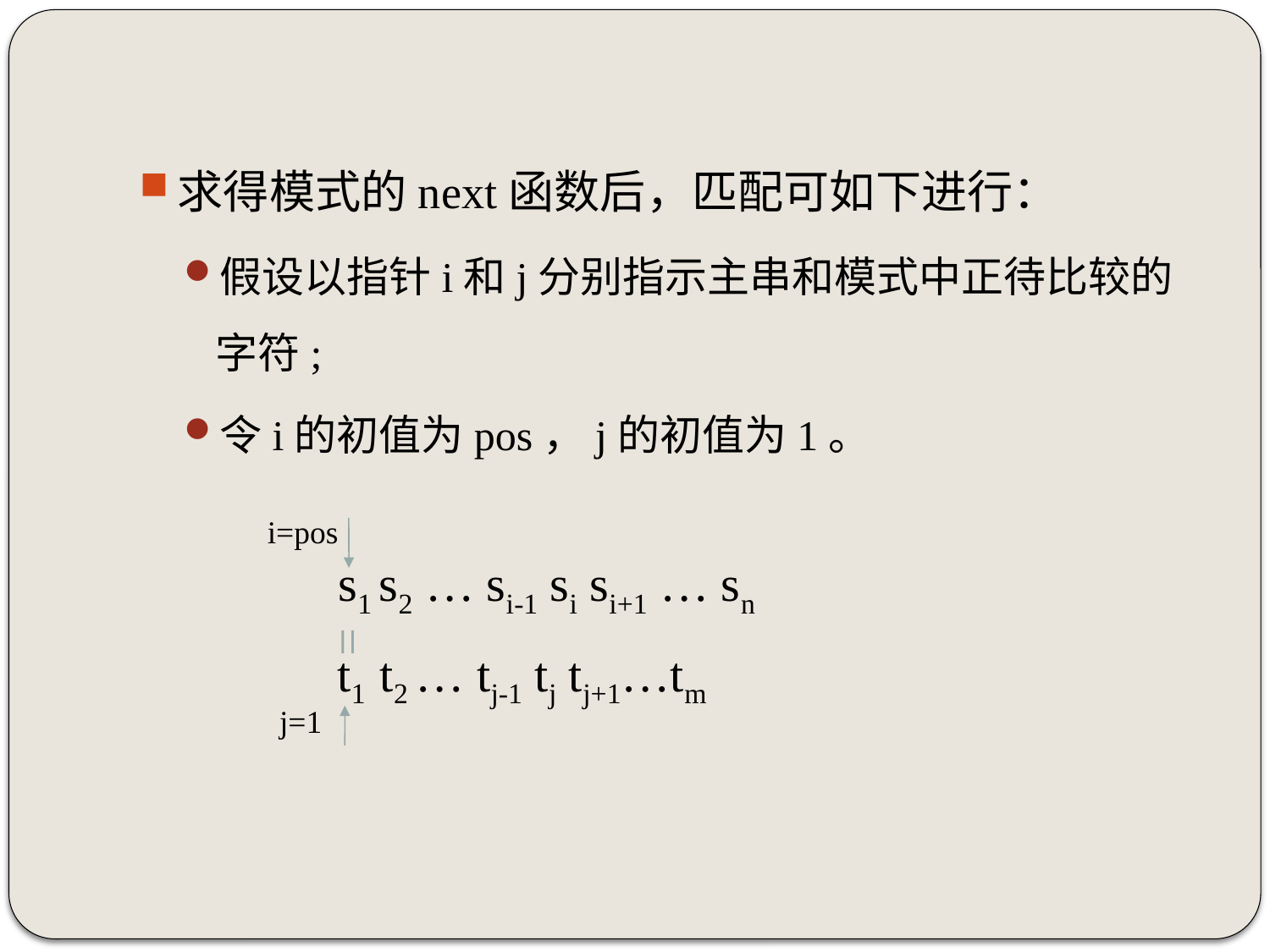

求得模式的next函数后，匹配可如下进行：
假设以指针i和j分别指示主串和模式中正待比较的字符;
令i的初值为pos，j的初值为1。
i=pos

s1 s2 … si-1 si si+1 … sn
=
t1  t2 … tj-1 tj tj+1…tm
j=1